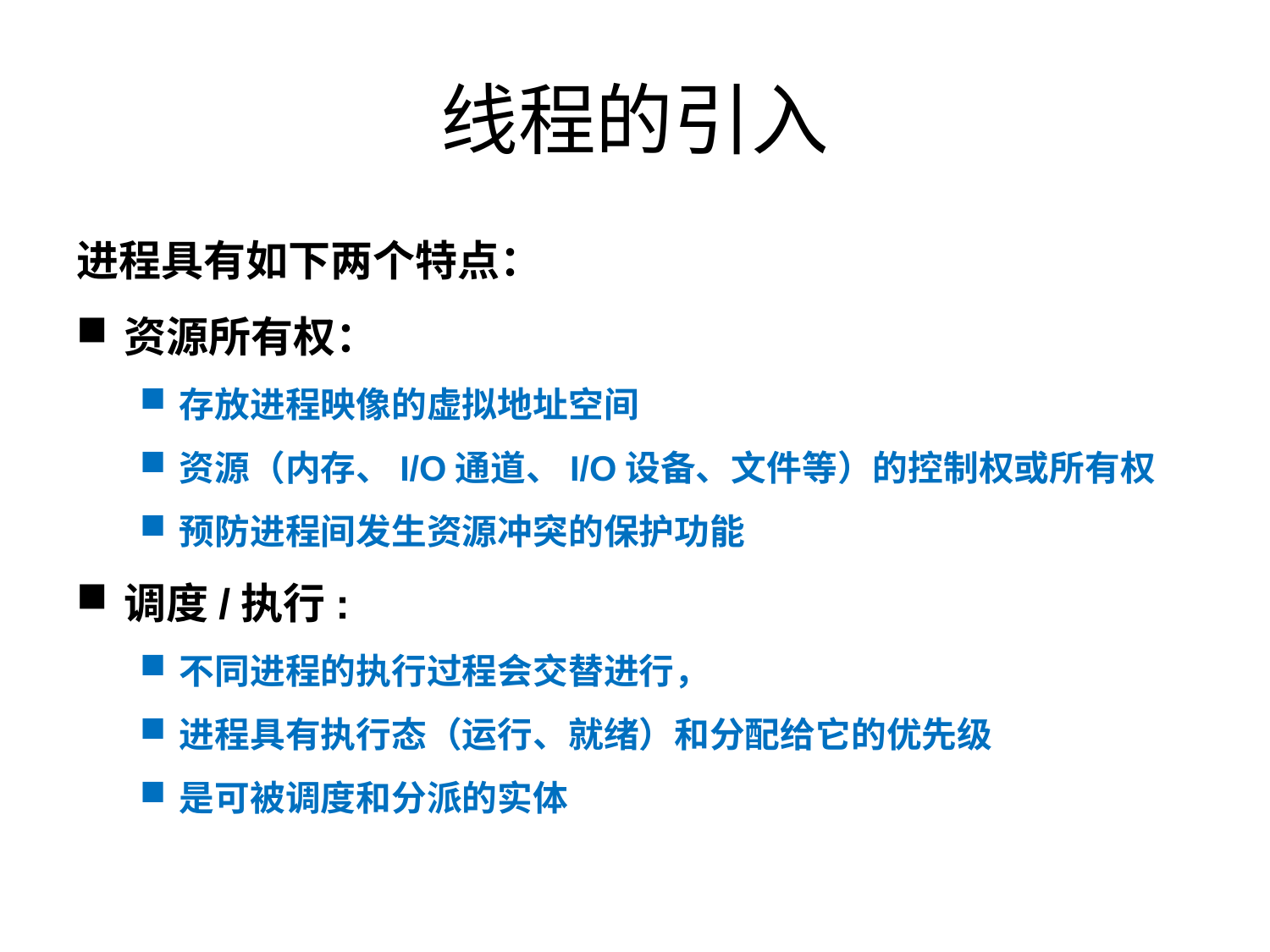

# 线程的引入
进程具有如下两个特点：
资源所有权：
存放进程映像的虚拟地址空间
资源（内存、I/O通道、I/O设备、文件等）的控制权或所有权
预防进程间发生资源冲突的保护功能
调度/执行:
不同进程的执行过程会交替进行，
进程具有执行态（运行、就绪）和分配给它的优先级
是可被调度和分派的实体